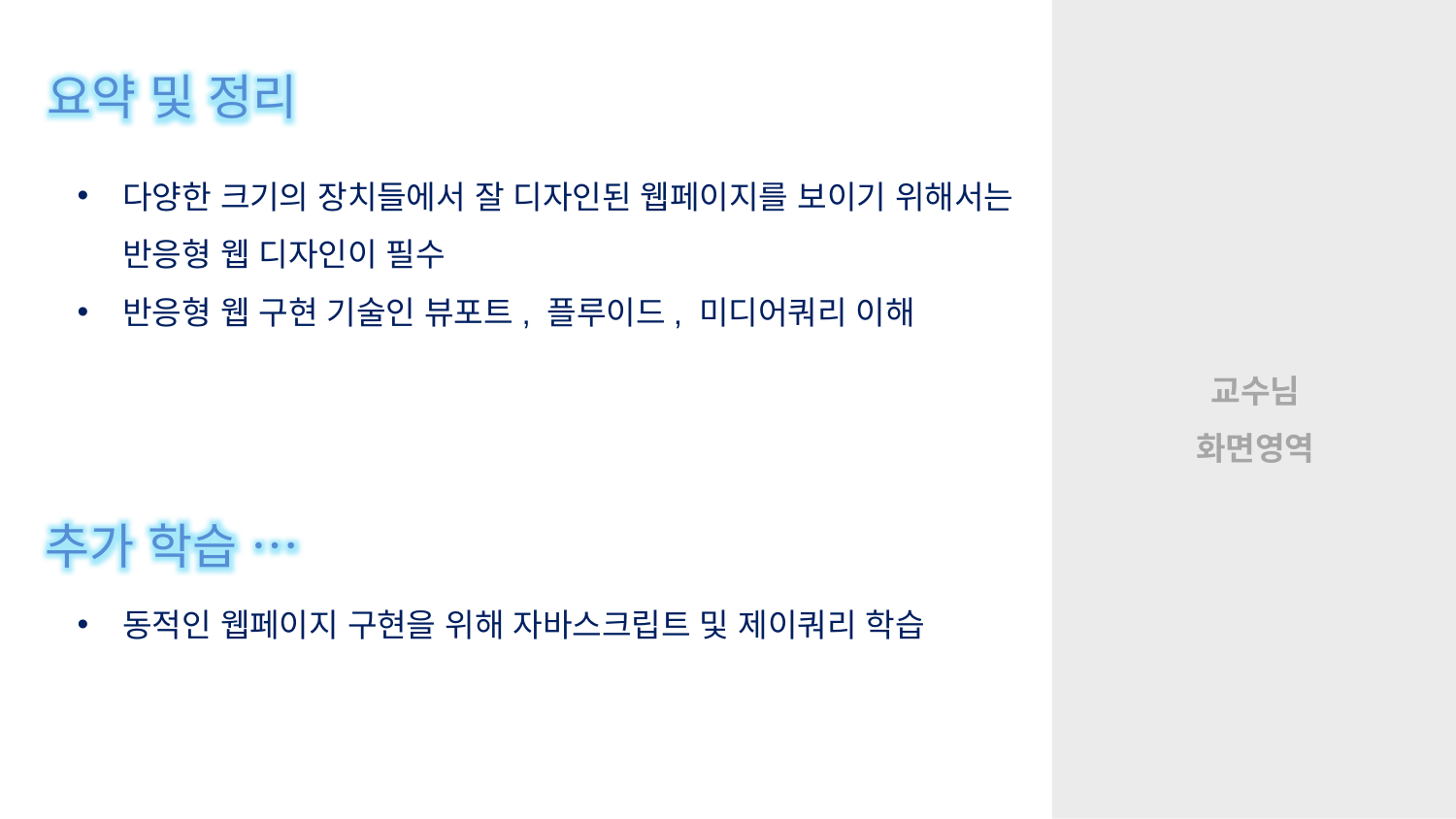

요약 및 정리
다양한 크기의 장치들에서 잘 디자인된 웹페이지를 보이기 위해서는 반응형 웹 디자인이 필수
반응형 웹 구현 기술인 뷰포트, 플루이드, 미디어쿼리 이해
추가 학습 …
동적인 웹페이지 구현을 위해 자바스크립트 및 제이쿼리 학습